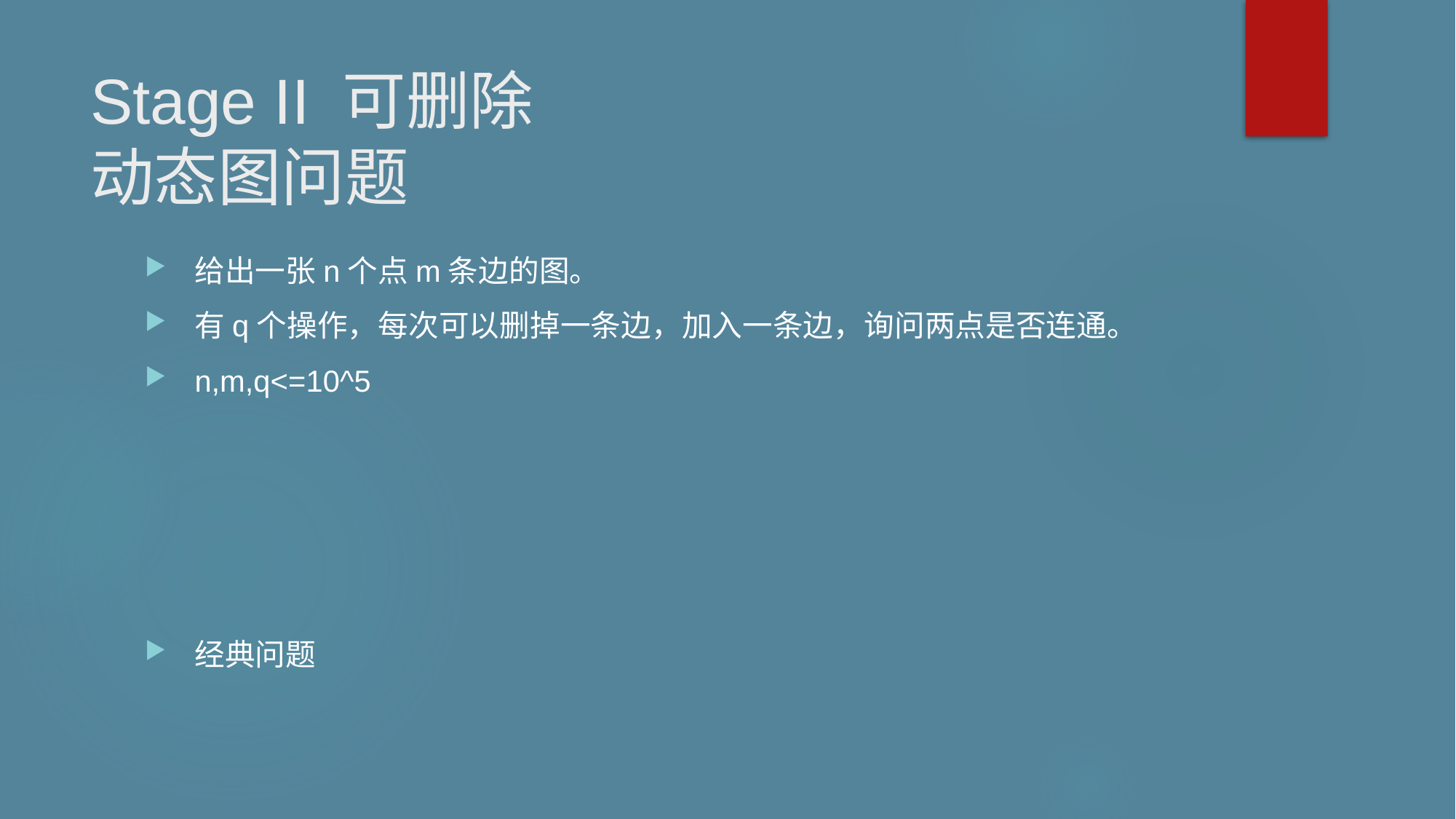

# Stage II 可删除 动态图问题
给出一张n个点m条边的图。
有q个操作，每次可以删掉一条边，加入一条边，询问两点是否连通。
n,m,q<=10^5

经典问题